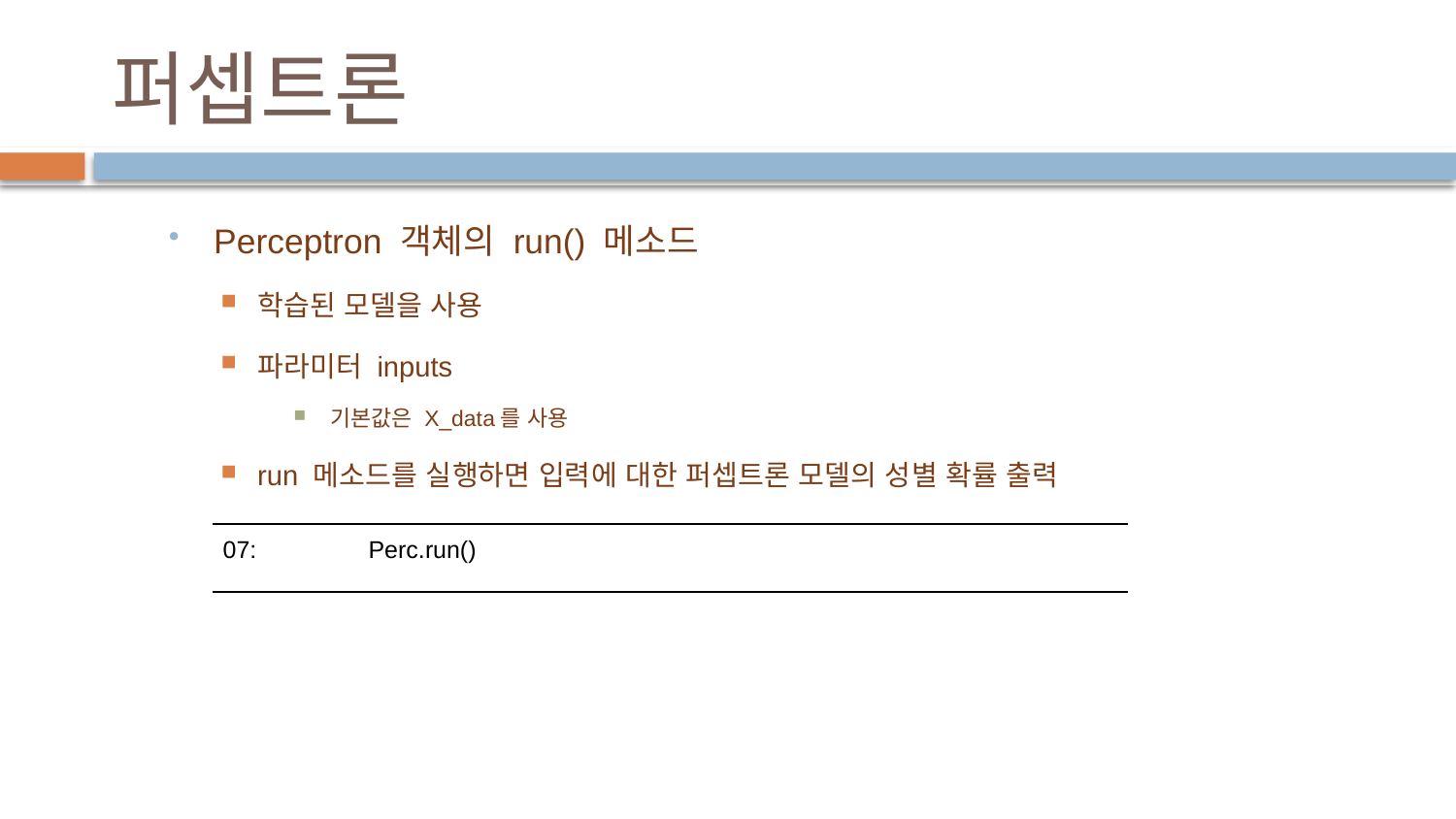

# 퍼셉트론
Perceptron 객체의 run() 메소드
학습된 모델을 사용
파라미터 inputs
기본값은 X_data를 사용
run 메소드를 실행하면 입력에 대한 퍼셉트론 모델의 성별 확률 출력
| 07: Perc.run() |
| --- |